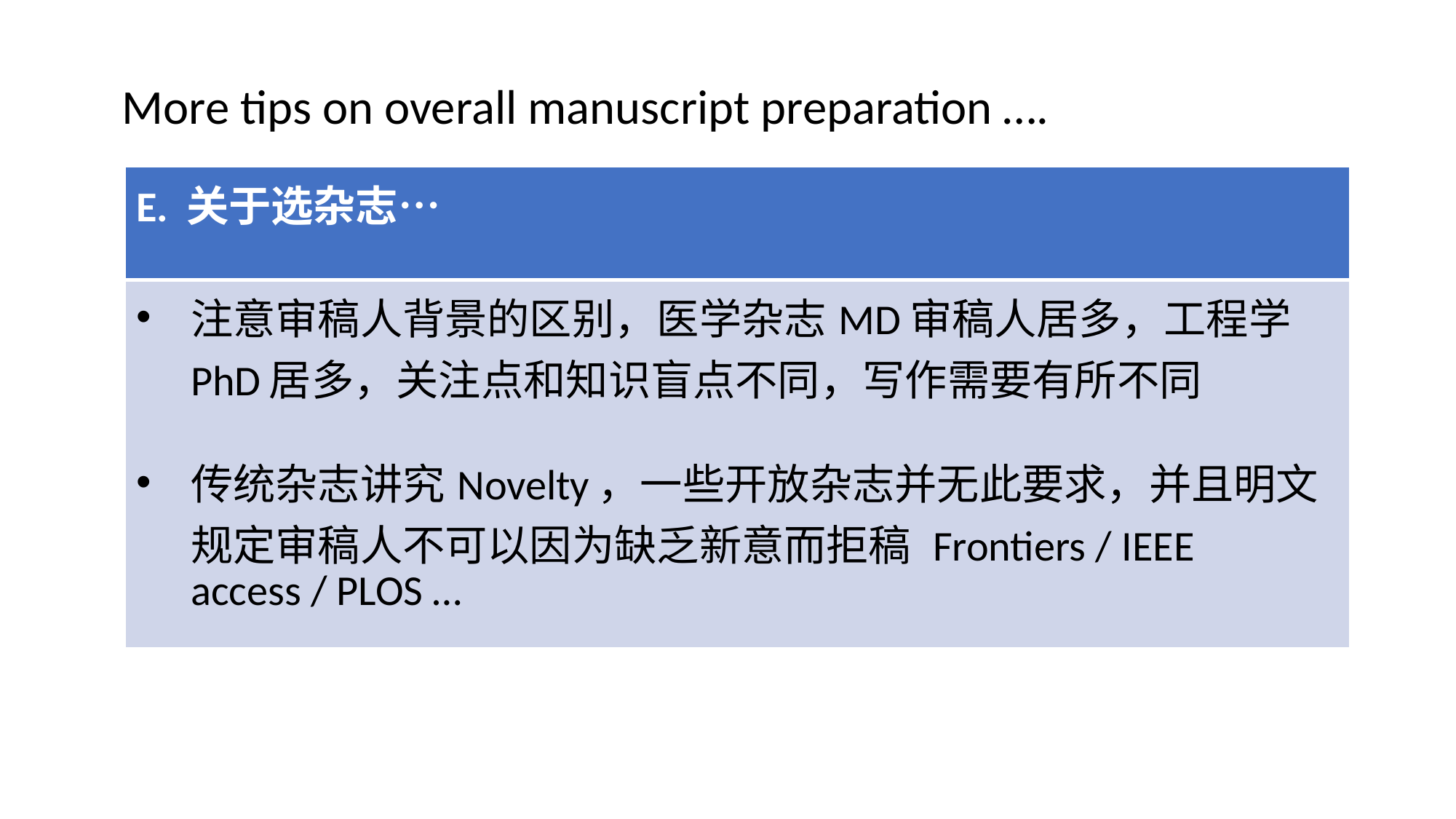

More tips on overall manuscript preparation ….
| E. 关于选杂志… |
| --- |
| 注意审稿人背景的区别，医学杂志MD审稿人居多，工程学PhD居多，关注点和知识盲点不同，写作需要有所不同 传统杂志讲究Novelty，一些开放杂志并无此要求，并且明文规定审稿人不可以因为缺乏新意而拒稿 Frontiers / IEEE access / PLOS … |